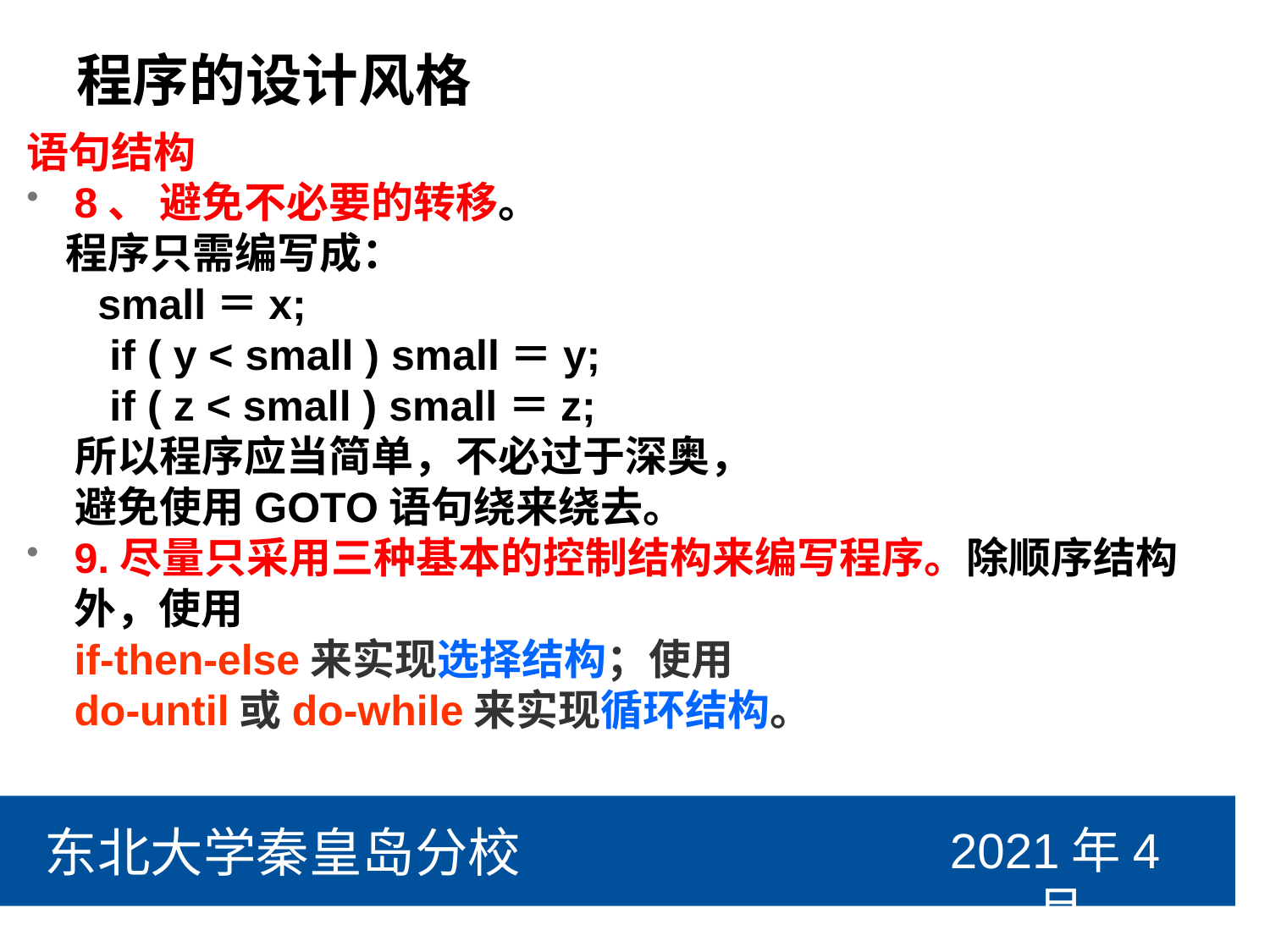

# 程序的设计风格
语句结构
8、 避免不必要的转移。
   程序只需编写成：
      small＝x;
   if ( y < small ) small＝y;
   if ( z < small ) small＝z;
    所以程序应当简单，不必过于深奥，
    避免使用GOTO语句绕来绕去。
9.尽量只采用三种基本的控制结构来编写程序。除顺序结构外，使用
    if-then-else来实现选择结构；使用
    do-until或do-while来实现循环结构。